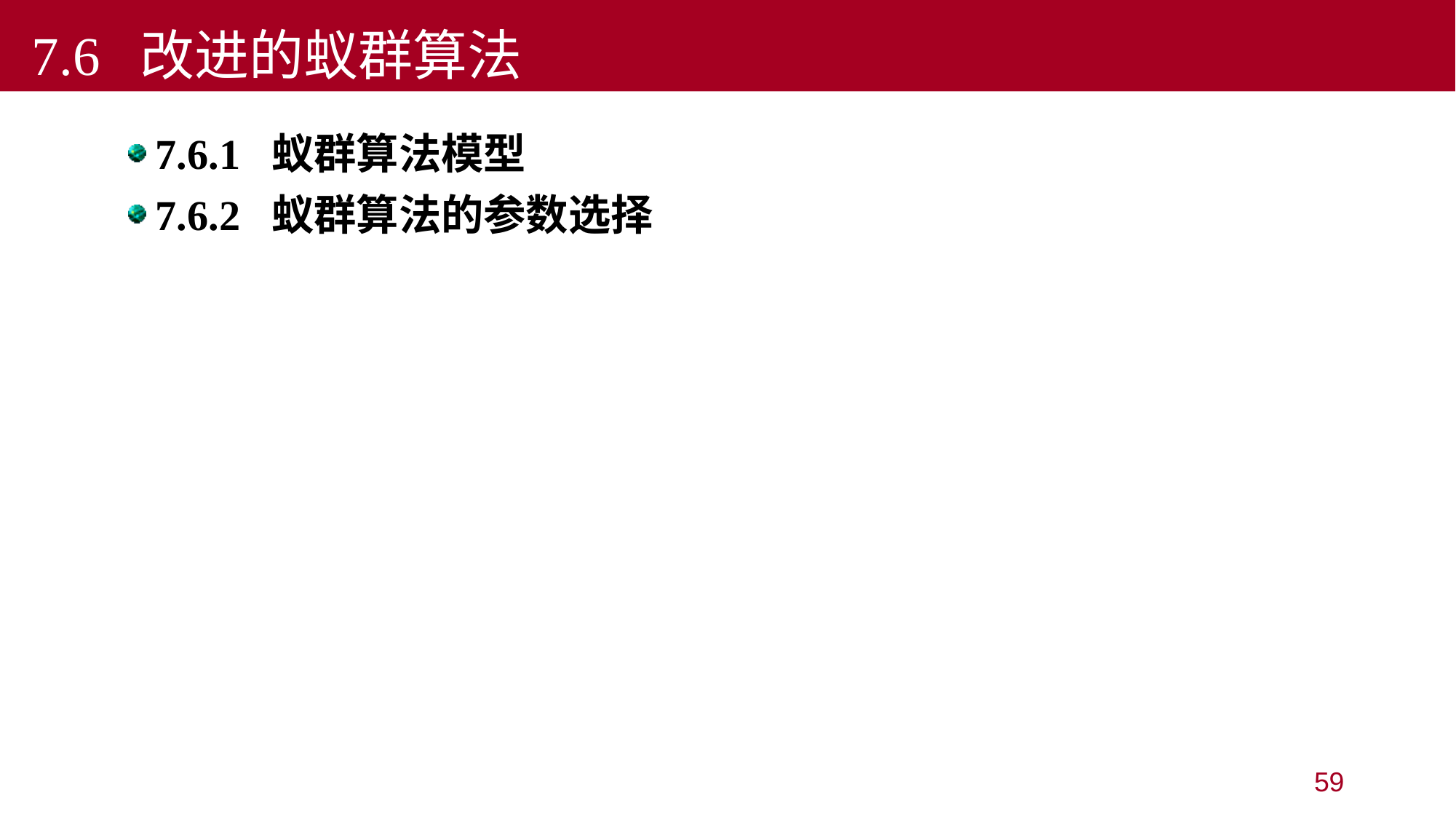

7.6  改进的蚁群算法
7.6.1  蚁群算法模型
7.6.2  蚁群算法的参数选择

59